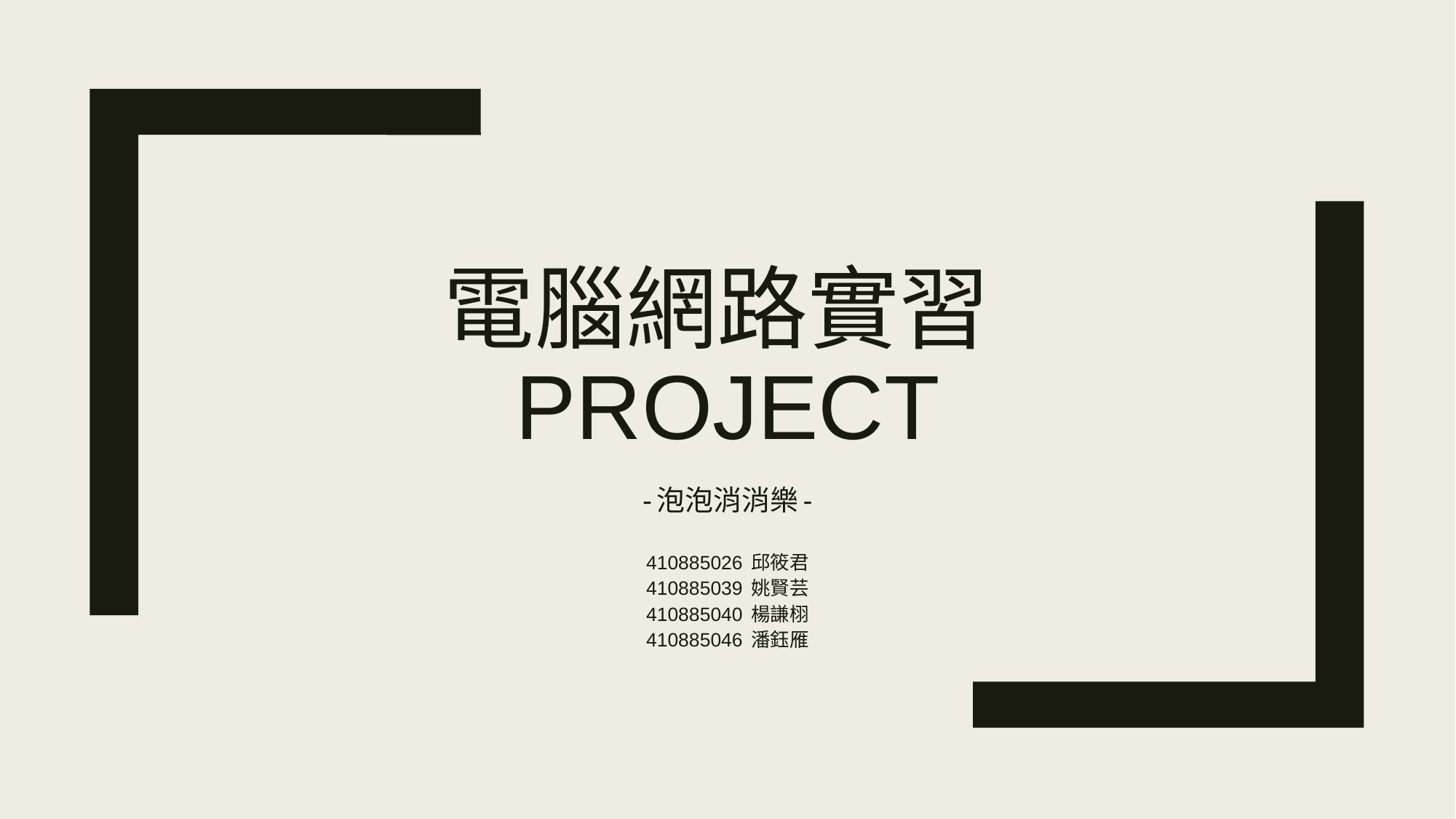

# 電腦網路實習Project
-泡泡消消樂-

410885026 邱筱君
410885039 姚賢芸
410885040 楊謙栩
410885046 潘鈺雁